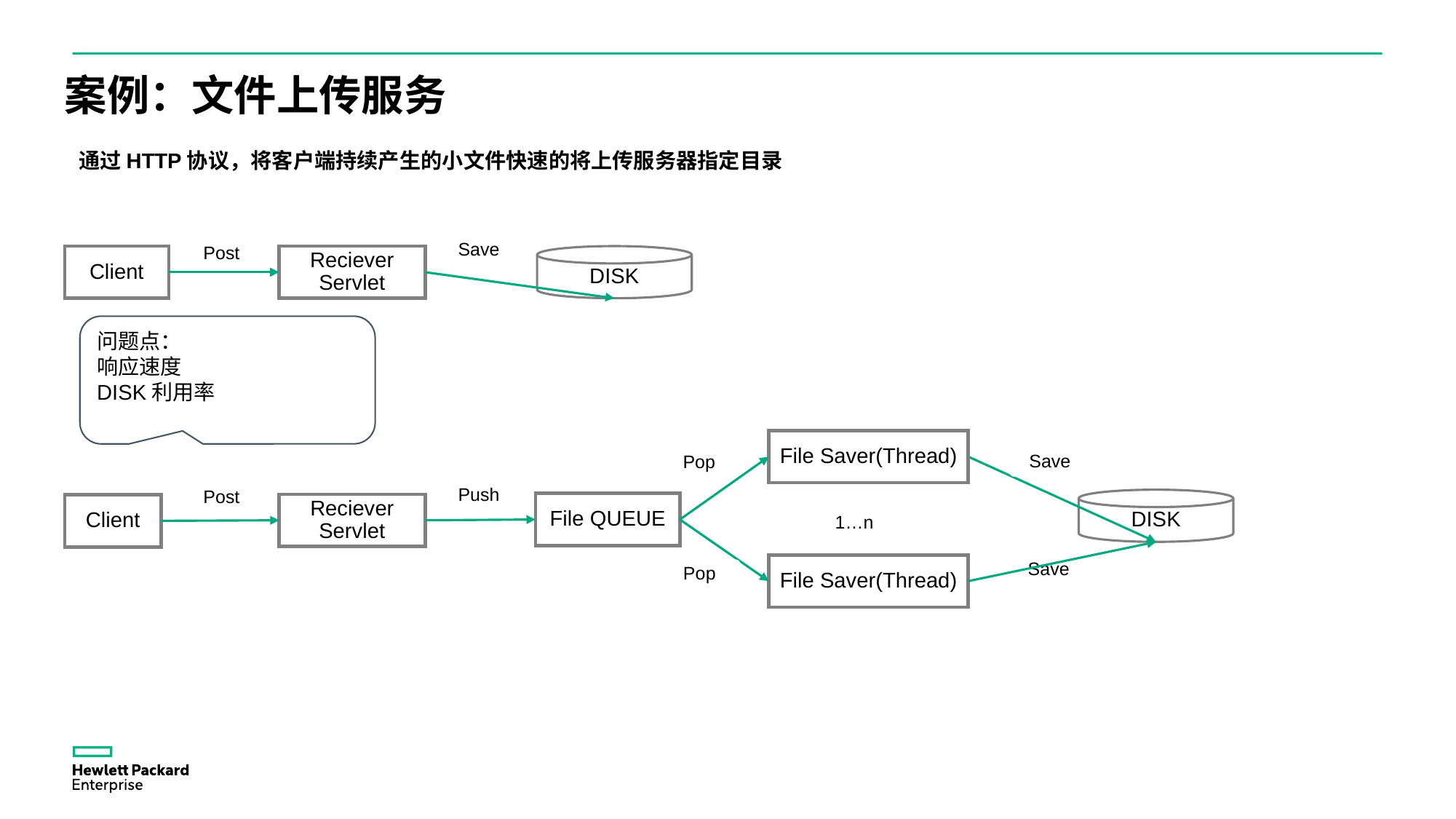

案例：文件上传服务
通过HTTP协议，将客户端持续产生的小文件快速的将上传服务器指定目录
Save
Post
Client
Reciever Servlet
DISK
问题点：
响应速度
DISK利用率
File Saver(Thread)
Save
Pop
Push
Post
DISK
File QUEUE
Reciever Servlet
Client
1…n
Save
File Saver(Thread)
Pop